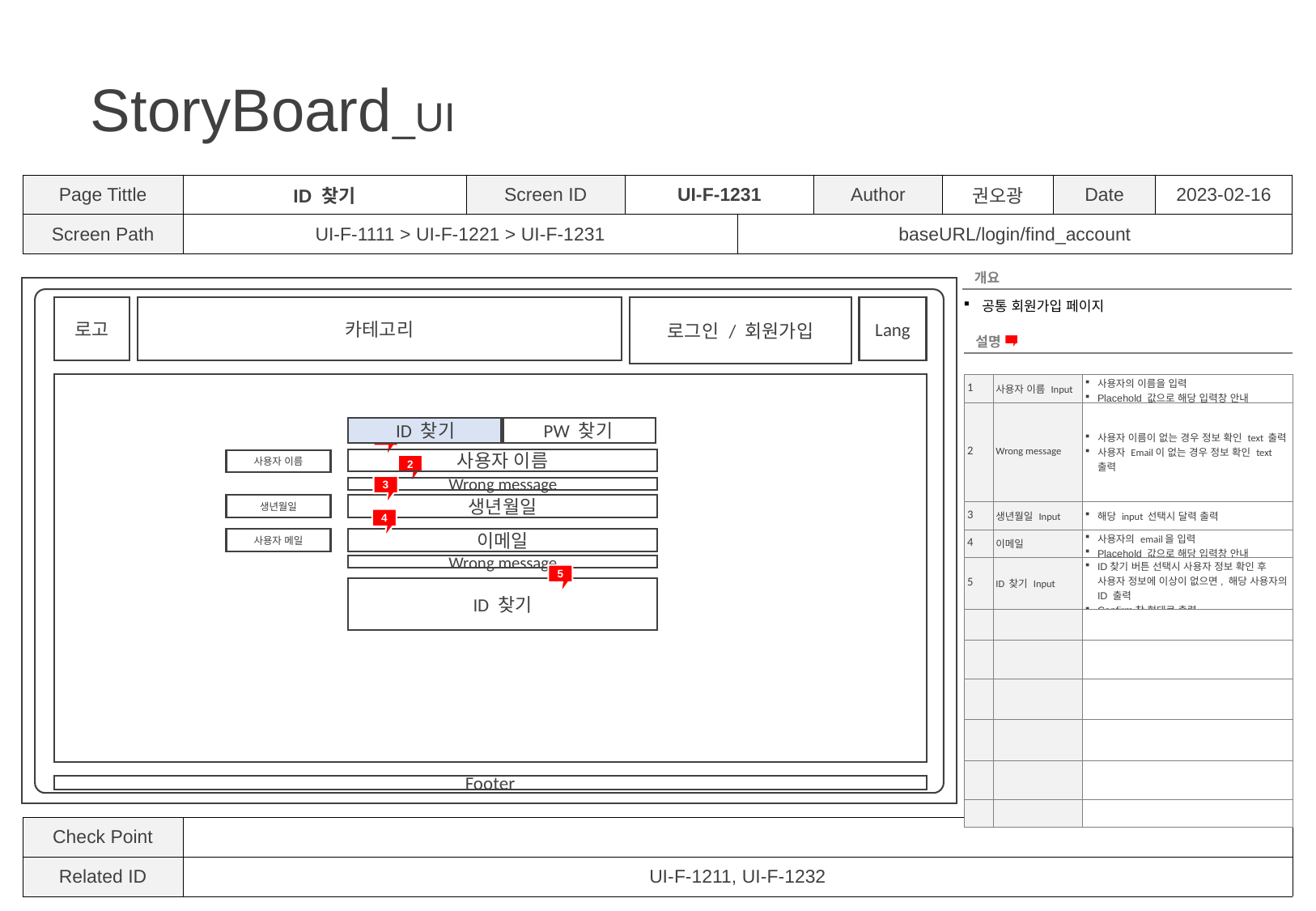

StoryBoard_UI
| Page Tittle | ID 찾기 | Screen ID | UI-F-1231 |  | Author | 권오광 | Date | 2023-02-16 |
| --- | --- | --- | --- | --- | --- | --- | --- | --- |
| Screen Path | UI-F-1111 > UI-F-1221 > UI-F-1231 |  |  | baseURL/login/find\_account |  |  |  |  |
개요

공통 회원가입 페이지
카테고리
로고
로그인 / 회원가입
Lang
설명

| 1 | 사용자 이름 Input | 사용자의 이름을 입력 Placehold 값으로 해당 입력창 안내 |
| --- | --- | --- |
| 2 | Wrong message | 사용자 이름이 없는 경우 정보 확인 text 출력 사용자 Email이 없는 경우 정보 확인 text 출력 |
| 3 | 생년월일 Input | 해당 input 선택시 달력 출력 |
| 4 | 이메일 | 사용자의 email을 입력 Placehold 값으로 해당 입력창 안내 |
| 5 | ID 찾기 Input | ID찾기 버튼 선택시 사용자 정보 확인 후 사용자 정보에 이상이 없으면, 해당 사용자의 ID 출력 Confirm창 형태로 출력 |
|  |  |  |
|  |  |  |
|  |  |  |
|  |  |  |
|  |  |  |
|  |  |  |
ID 찾기
PW 찾기
1
사용자 이름
사용자 이름
2
3
Wrong message
생년월일
생년월일
4
사용자 메일
이메일
Wrong message
5
ID 찾기
Footer
| Check Point |  |
| --- | --- |
| Related ID | UI-F-1211, UI-F-1232 |